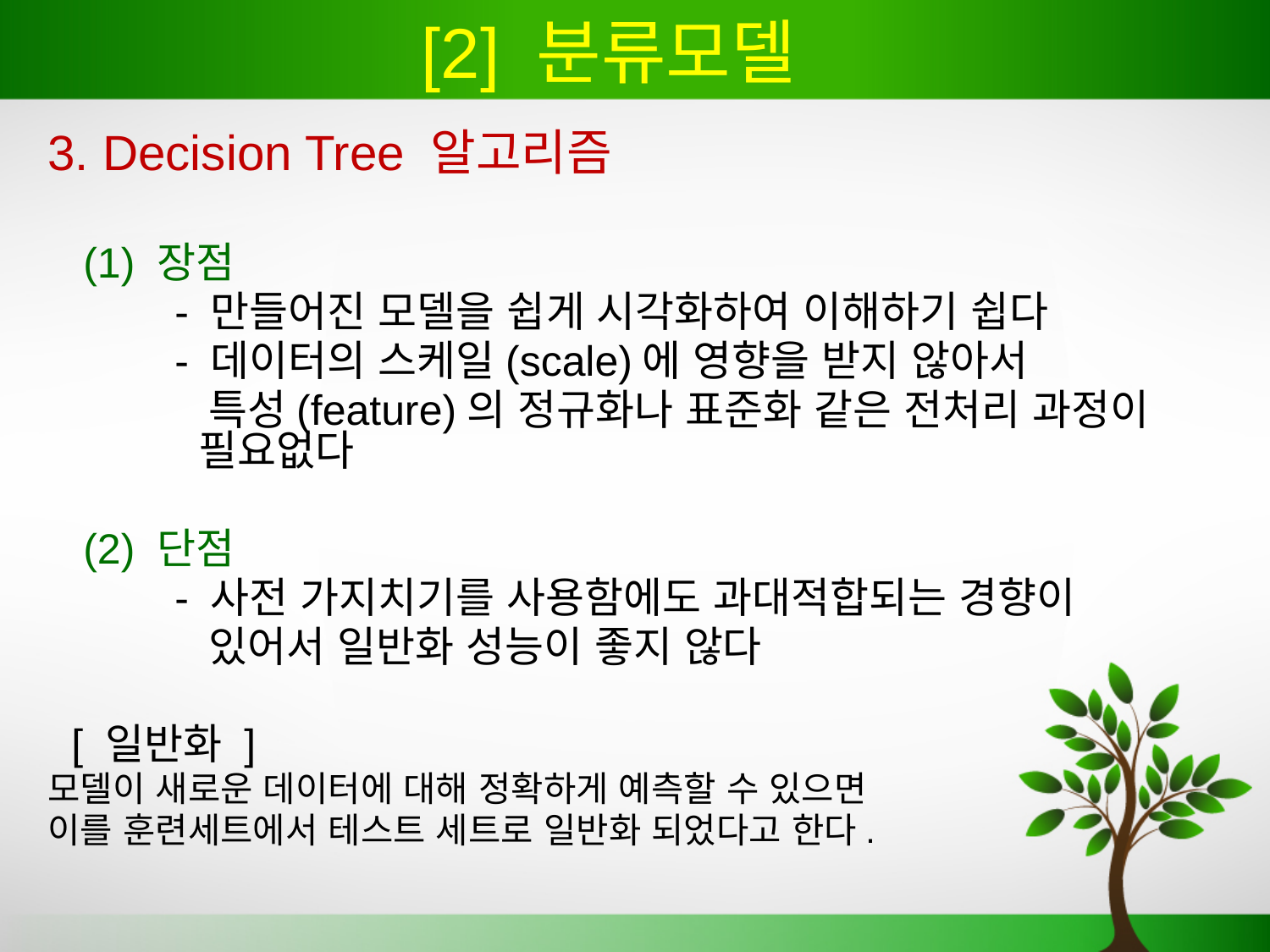

# [2] 분류모델
3. Decision Tree 알고리즘

   (1) 장점
	- 만들어진 모델을 쉽게 시각화하여 이해하기 쉽다
	- 데이터의 스케일(scale)에 영향을 받지 않아서
	  특성(feature)의 정규화나 표준화 같은 전처리 과정이 	  	  필요없다

   (2) 단점
	- 사전 가지치기를 사용함에도 과대적합되는 경향이
	  있어서 일반화 성능이 좋지 않다

  [ 일반화 ]
모델이 새로운 데이터에 대해 정확하게 예측할 수 있으면
이를 훈련세트에서 테스트 세트로 일반화 되었다고 한다.